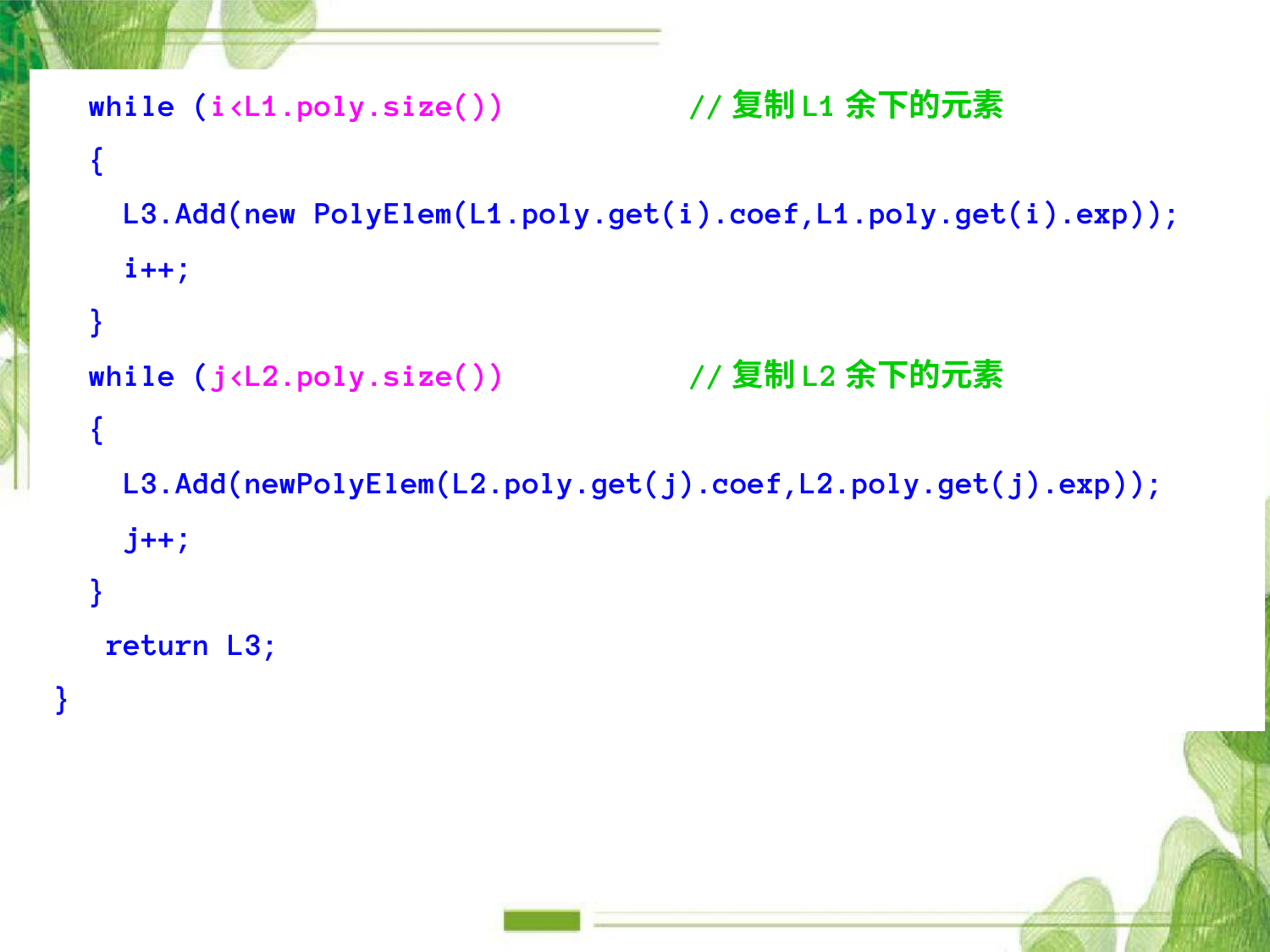

while (i<L1.poly.size())		//复制L1余下的元素
  {
    L3.Add(new PolyElem(L1.poly.get(i).coef,L1.poly.get(i).exp));
    i++;
  }
  while (j<L2.poly.size())		//复制L2余下的元素
  {
    L3.Add(newPolyElem(L2.poly.get(j).coef,L2.poly.get(j).exp));
    j++;
  }
   return L3;
}